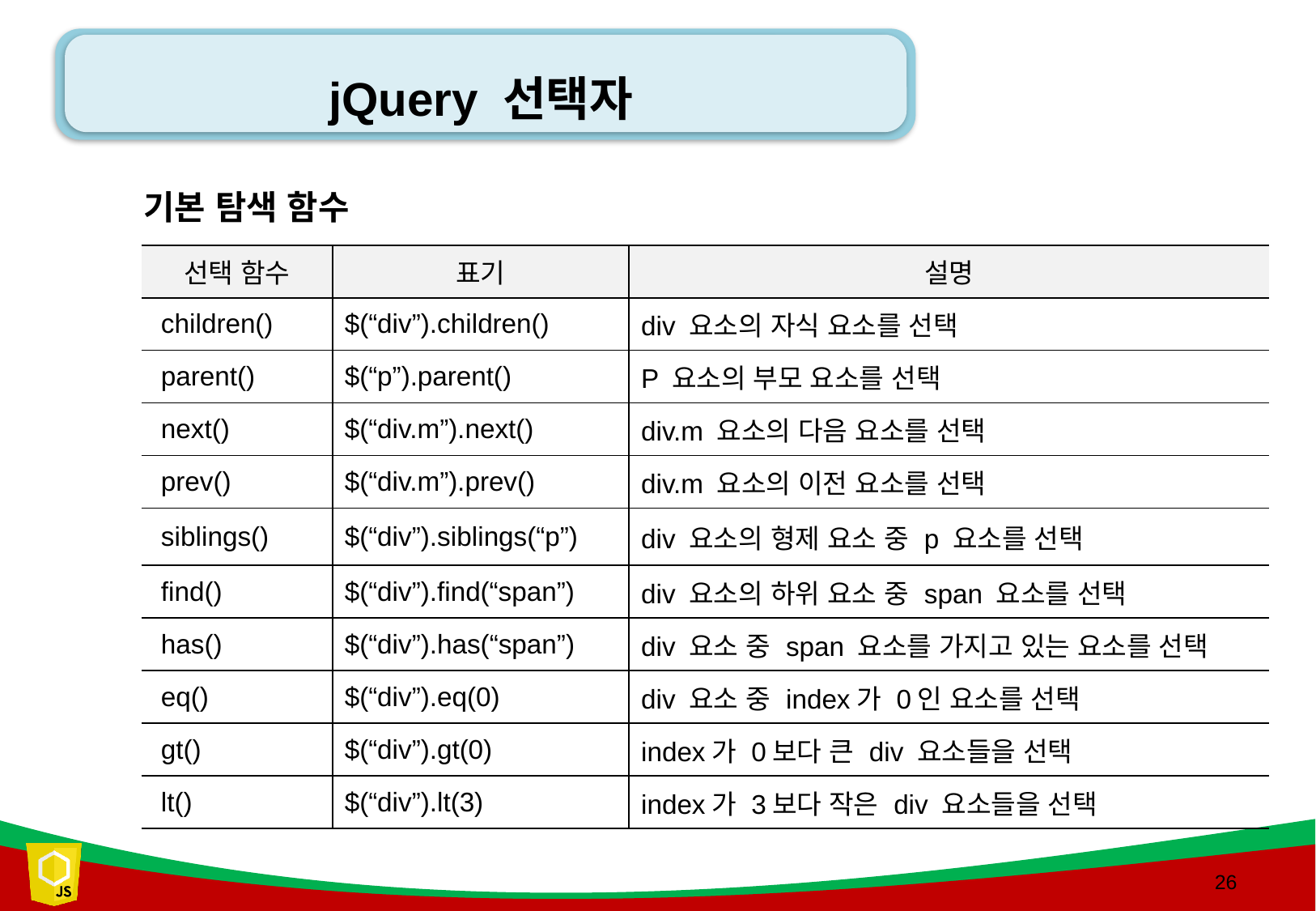

# jQuery 선택자
기본 탐색 함수
| 선택 함수 | 표기 | 설명 |
| --- | --- | --- |
| children() | $(“div”).children() | div 요소의 자식 요소를 선택 |
| parent() | $(“p”).parent() | P 요소의 부모 요소를 선택 |
| next() | $(“div.m”).next() | div.m 요소의 다음 요소를 선택 |
| prev() | $(“div.m”).prev() | div.m 요소의 이전 요소를 선택 |
| siblings() | $(“div”).siblings(“p”) | div 요소의 형제 요소 중 p 요소를 선택 |
| find() | $(“div”).find(“span”) | div 요소의 하위 요소 중 span 요소를 선택 |
| has() | $(“div”).has(“span”) | div 요소 중 span 요소를 가지고 있는 요소를 선택 |
| eq() | $(“div”).eq(0) | div 요소 중 index가 0인 요소를 선택 |
| gt() | $(“div”).gt(0) | index가 0보다 큰 div 요소들을 선택 |
| lt() | $(“div”).lt(3) | index가 3보다 작은 div 요소들을 선택 |
26